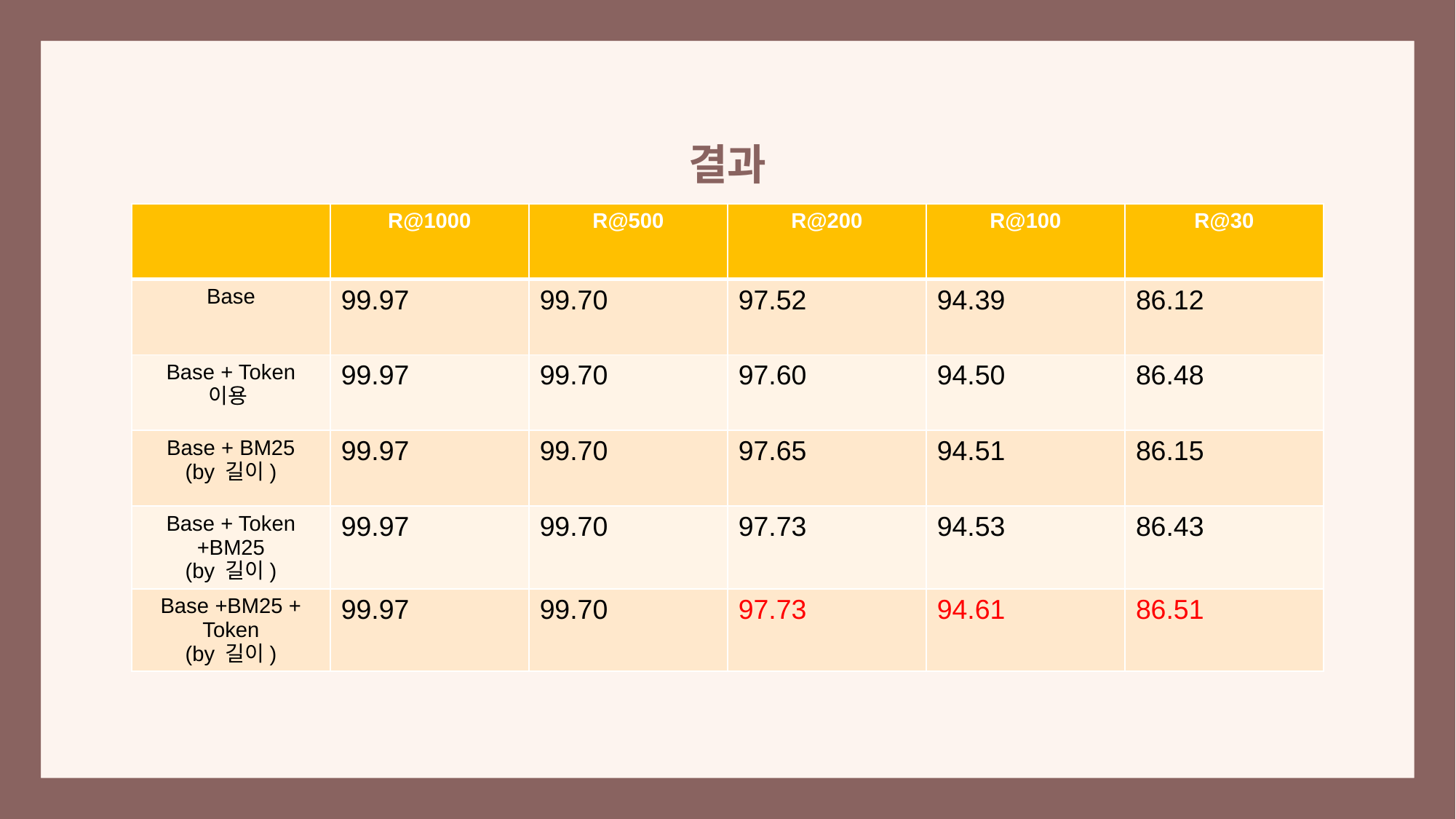

결과
|  | R@1000 | R@500 | R@200 | R@100 | R@30 |
| --- | --- | --- | --- | --- | --- |
| Base | 99.97 | 99.70 | 97.52 | 94.39 | 86.12 |
| Base + Token 이용 | 99.97 | 99.70 | 97.60 | 94.50 | 86.48 |
| Base + BM25 (by 길이) | 99.97 | 99.70 | 97.65 | 94.51 | 86.15 |
| Base + Token +BM25 (by 길이) | 99.97 | 99.70 | 97.73 | 94.53 | 86.43 |
| Base +BM25 + Token (by 길이) | 99.97 | 99.70 | 97.73 | 94.61 | 86.51 |